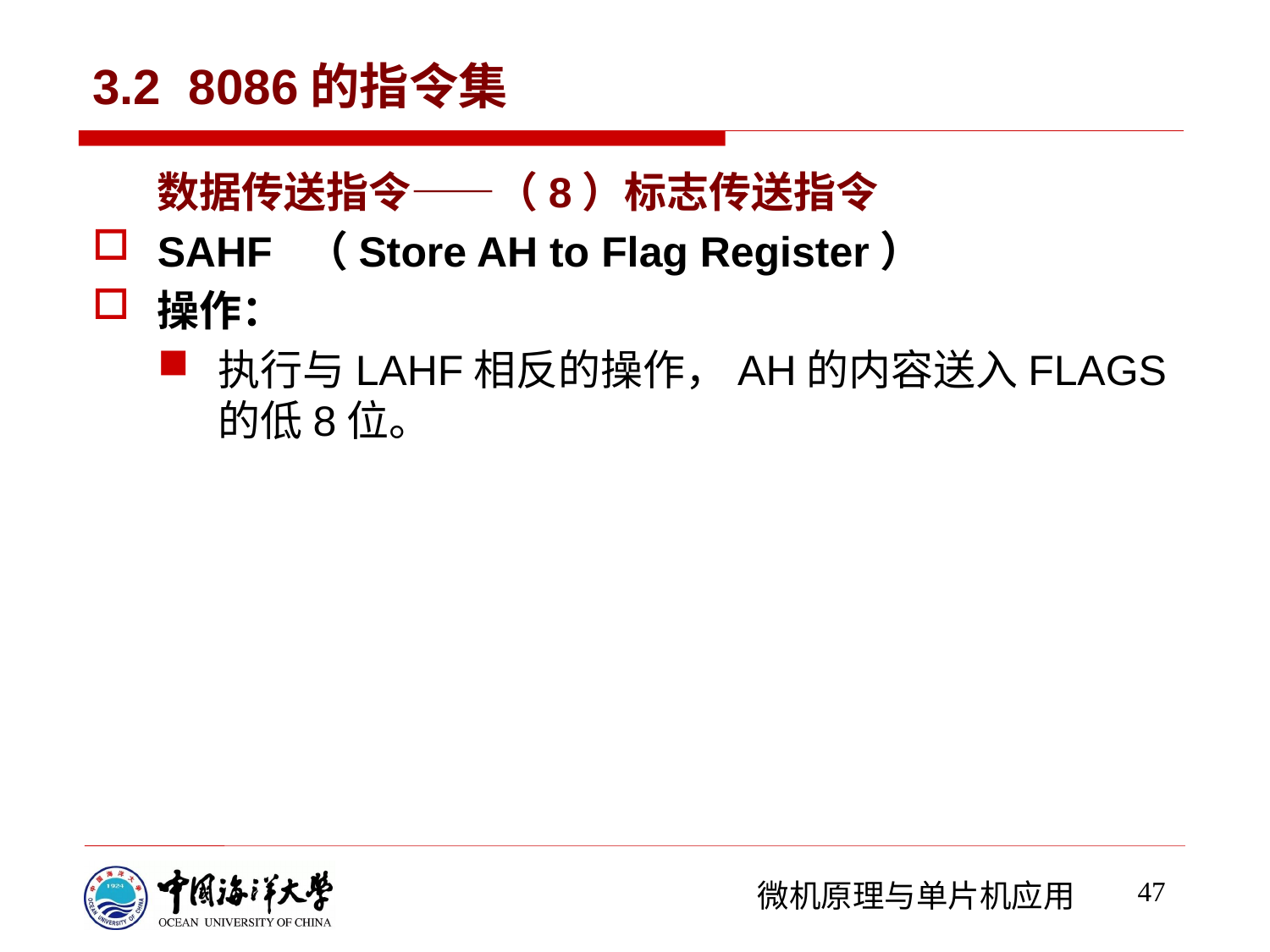

# 3.2  8086的指令集
数据传送指令——（8）标志传送指令
SAHF  （Store AH to Flag Register）
操作：
执行与LAHF相反的操作，AH的内容送入FLAGS的低8位。
47